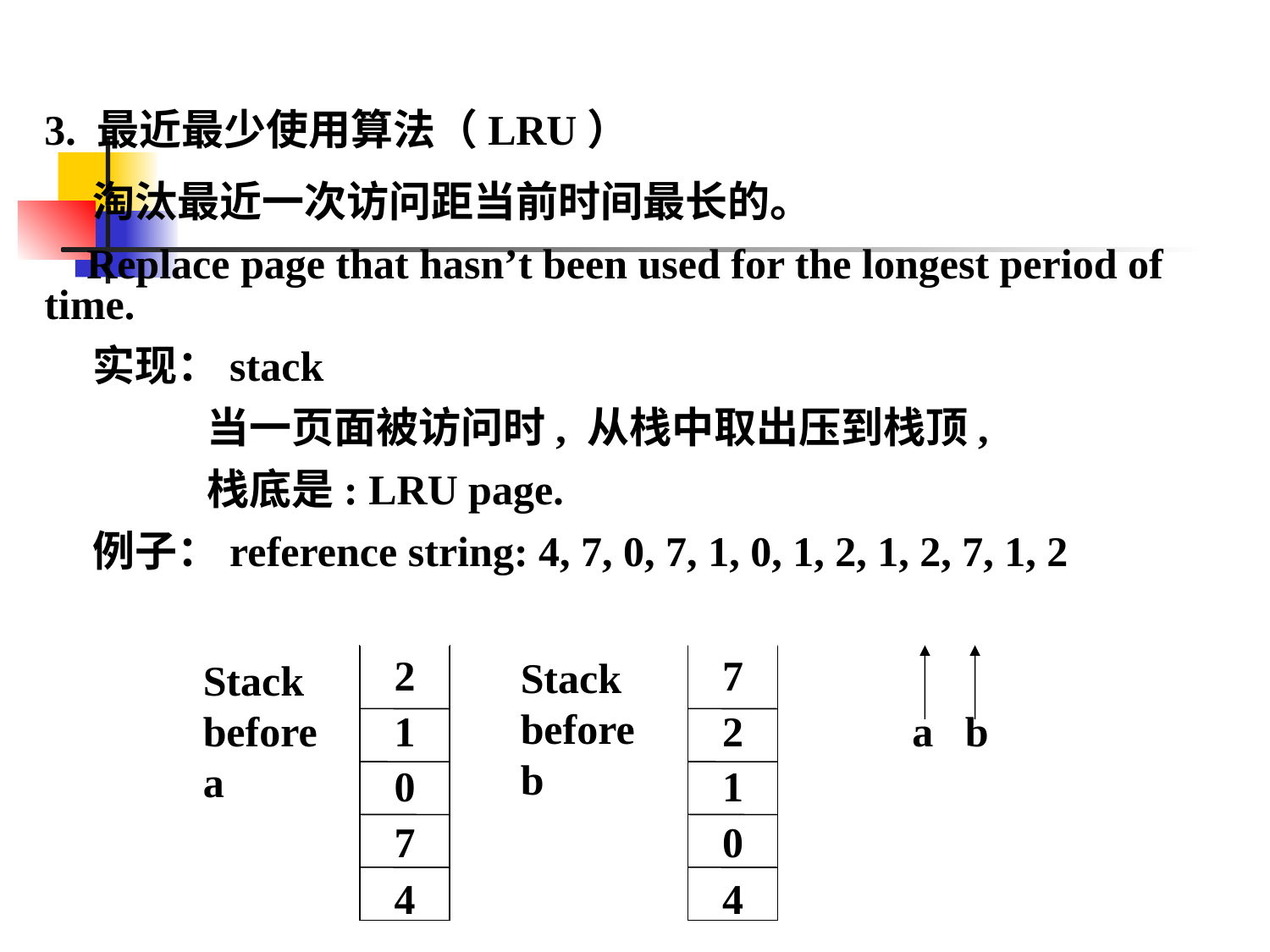

3. 最近最少使用算法（LRU）
    淘汰最近一次访问距当前时间最长的。
    Replace page that hasn’t been used for the longest period of time.
    实现：stack
                当一页面被访问时, 从栈中取出压到栈顶,
                栈底是: LRU page.
    例子：reference string: 4, 7, 0, 7, 1, 0, 1, 2, 1, 2, 7, 1, 2
2
1
0
7
4

Stack before b
7
2
1
0
4

Stack before a
   a   b